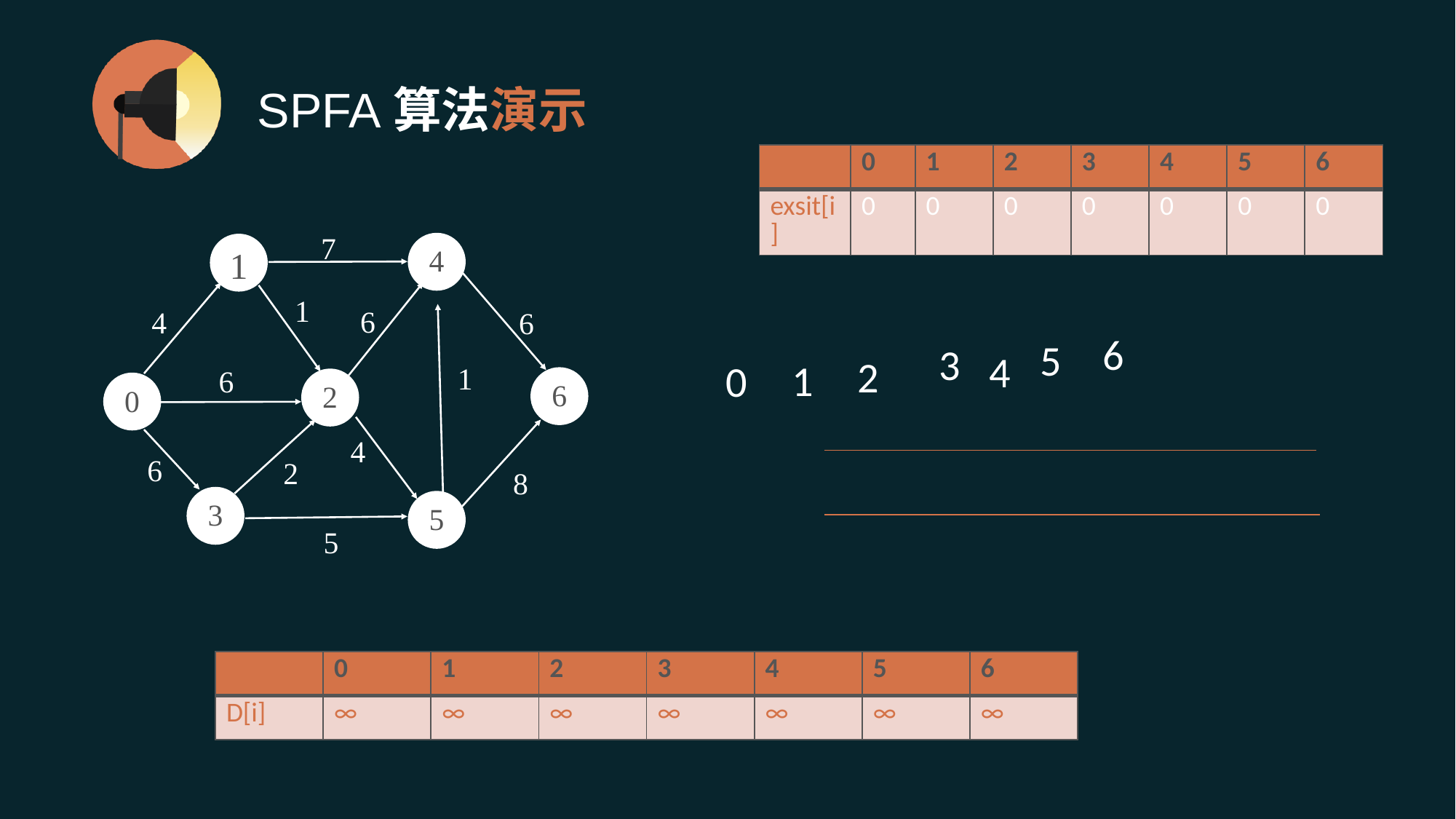

# SPFA算法演示
|  | 0 | 1 | 2 | 3 | 4 | 5 | 6 |
| --- | --- | --- | --- | --- | --- | --- | --- |
| exsit[i] | 0 | 0 | 0 | 0 | 0 | 0 | 0 |
7
4
1

1
6
4

6
1
6
6
2
0

4
6
2
8
3
5

5
6
5
3
4
2
1
0
|  | 0 | 1 | 2 | 3 | 4 | 5 | 6 |
| --- | --- | --- | --- | --- | --- | --- | --- |
| D[i] | ∞ | ∞ | ∞ | ∞ | ∞ | ∞ | ∞ |